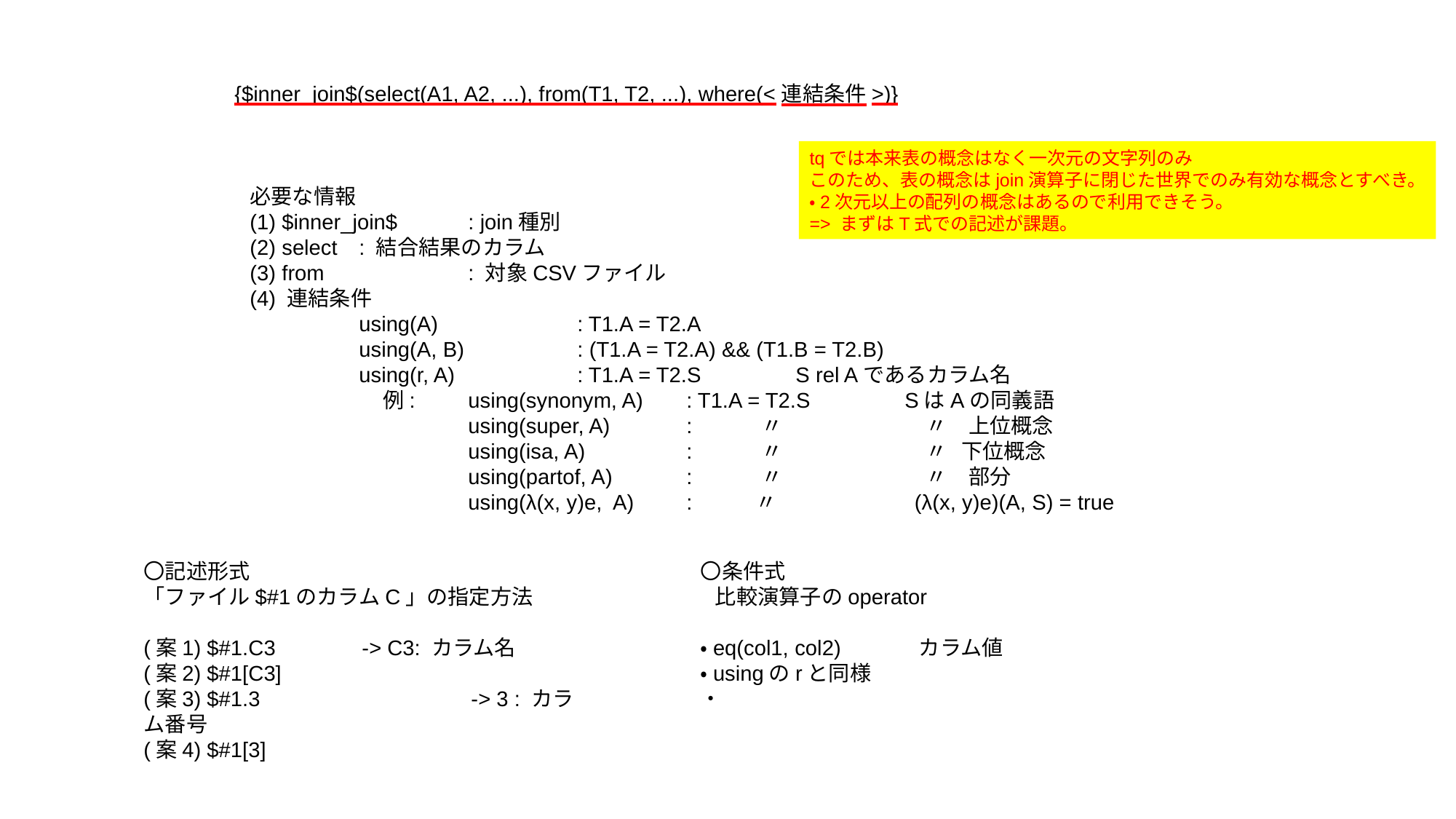

{$inner_join$(select(A1, A2, ...), from(T1, T2, ...), where(<連結条件>)}
tqでは本来表の概念はなく一次元の文字列のみ
このため、表の概念はjoin演算子に閉じた世界でのみ有効な概念とすべき。
・2次元以上の配列の概念はあるので利用できそう。
=> まずはT式での記述が課題。
必要な情報
(1) $inner_join$	: join種別
(2) select	: 結合結果のカラム
(3) from		: 対象CSVファイル
(4) 連結条件
	using(A)		: T1.A = T2.A
	using(A, B)		: (T1.A = T2.A) && (T1.B = T2.B)
	using(r, A)		: T1.A = T2.S	S rel Aであるカラム名
    例:	using(synonym, A)	: T1.A = T2.S	SはAの同義語
	using(super, A)	:　　　〃		　〃　上位概念
	using(isa, A)	:　　　〃		　〃   下位概念
	using(partof, A)	:　　　〃		　〃　部分
		using(λ(x, y)e,  A)	: 　　  〃		 (λ(x, y)e)(A, S) = true
〇記述形式
「ファイル$#1のカラムC」の指定方法

(案1) $#1.C3	-> C3: カラム名
(案2) $#1[C3]
(案3) $#1.3		-> 3 : カラム番号
(案4) $#1[3]
〇条件式
  比較演算子のoperator

・eq(col1, col2)	カラム値
・usingのrと同様
・